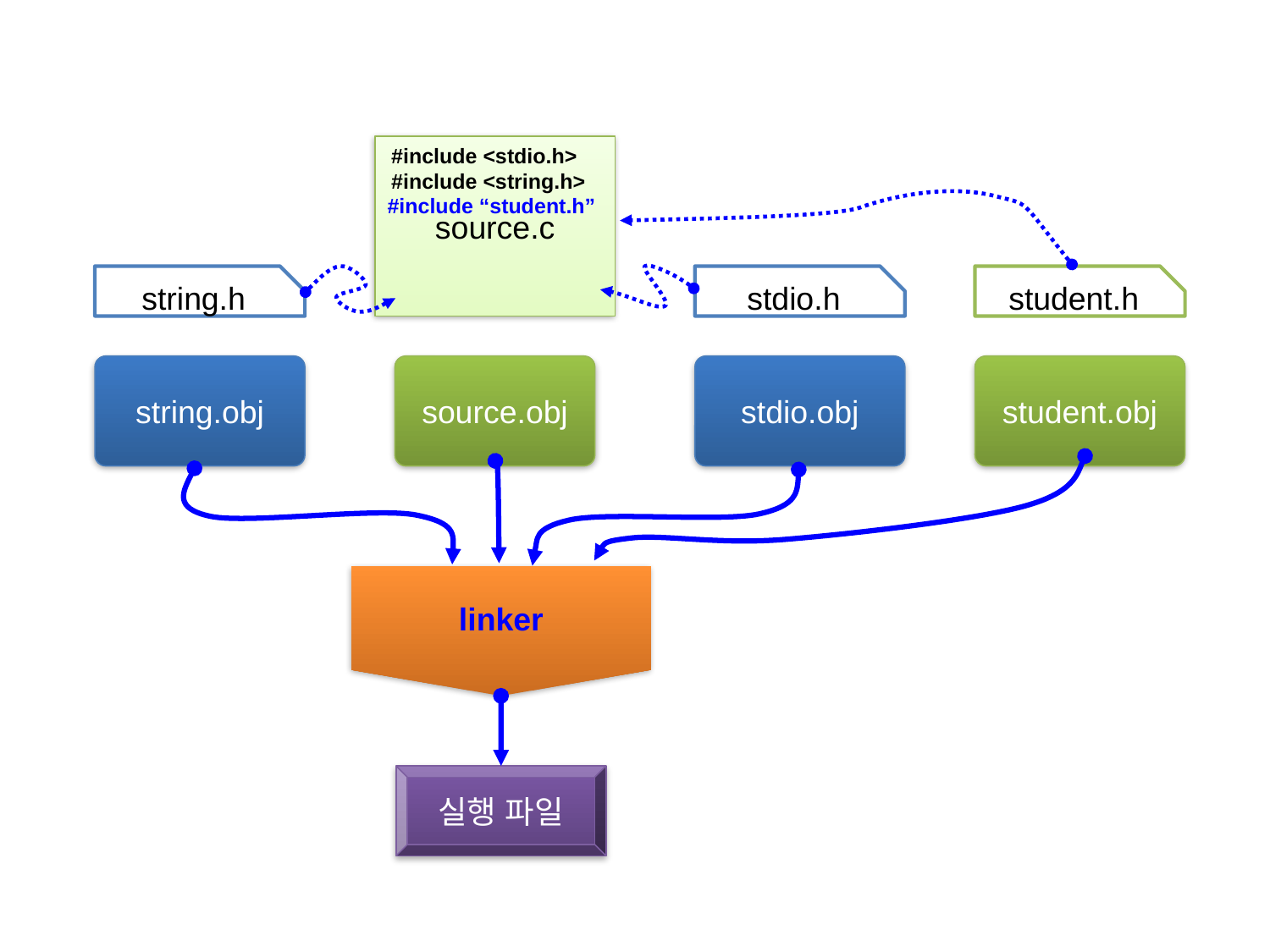

source.c
#include <stdio.h>
#include <string.h>
#include “student.h”

string.h
stdio.h
student.h
string.obj
source.obj
stdio.obj
student.obj

linker
실행 파일